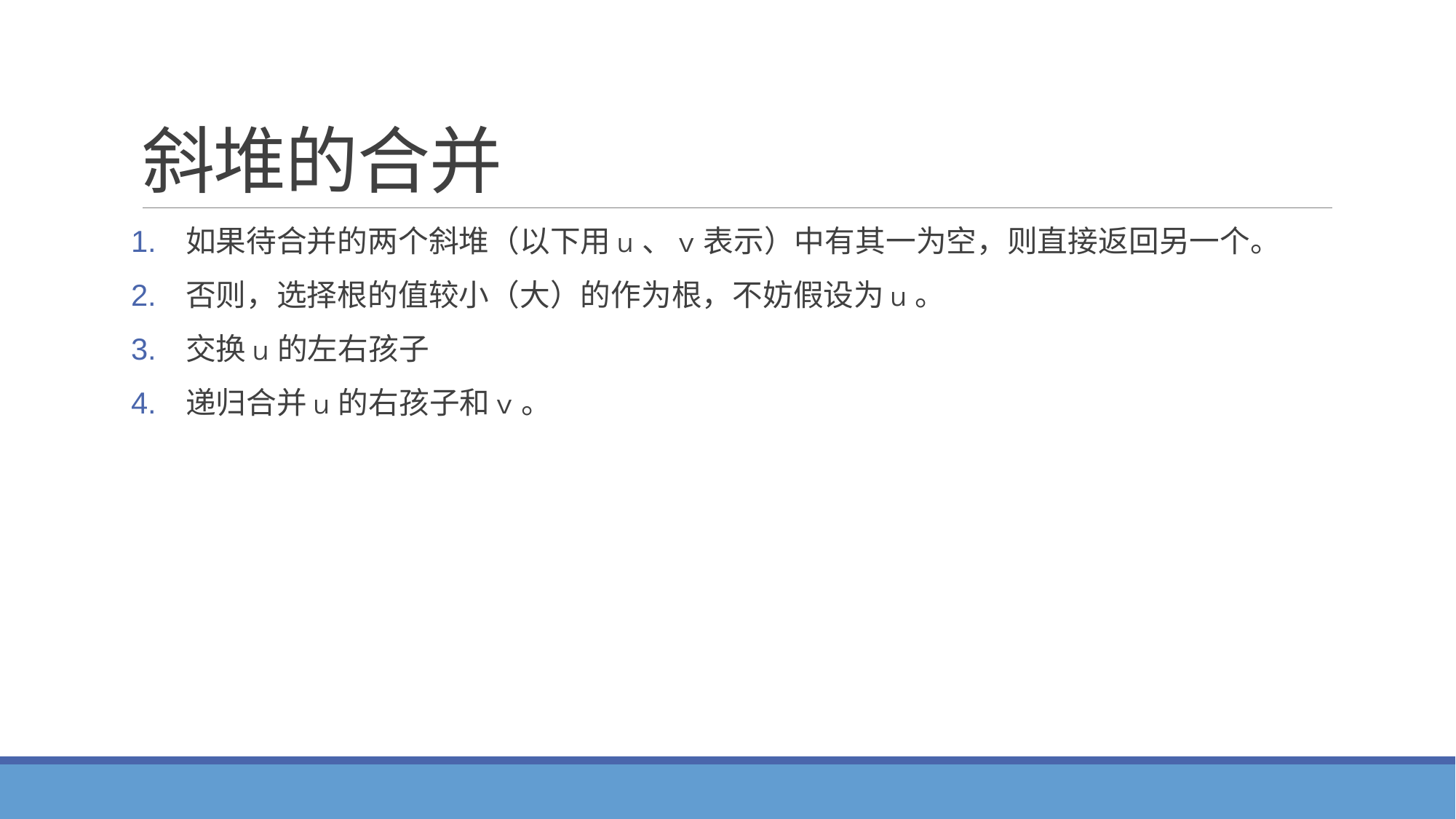

# 斜堆的合并
如果待合并的两个斜堆（以下用u、v表示）中有其一为空，则直接返回另一个。
否则，选择根的值较小（大）的作为根，不妨假设为u。
交换u的左右孩子
递归合并u的右孩子和v。